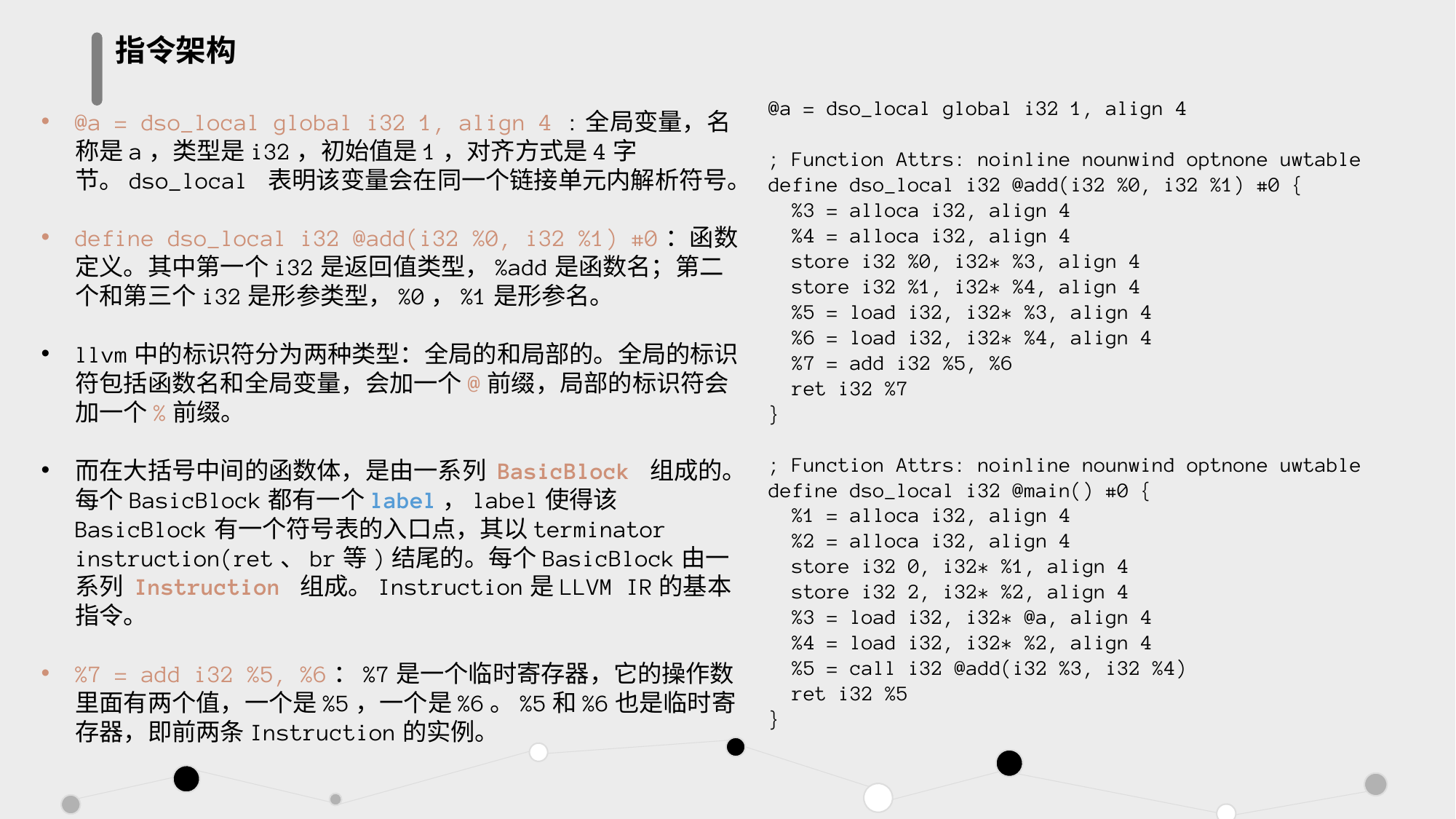

指令架构

@a = dso_local global i32 1, align 4
; Function Attrs: noinline nounwind optnone uwtable
define dso_local i32 @add(i32 %0, i32 %1) #0 {
  %3 = alloca i32, align 4
  %4 = alloca i32, align 4
  store i32 %0, i32* %3, align 4
  store i32 %1, i32* %4, align 4
  %5 = load i32, i32* %3, align 4
  %6 = load i32, i32* %4, align 4
  %7 = add i32 %5, %6
  ret i32 %7
}
; Function Attrs: noinline nounwind optnone uwtable
define dso_local i32 @main() #0 {
  %1 = alloca i32, align 4
  %2 = alloca i32, align 4
  store i32 0, i32* %1, align 4
  store i32 2, i32* %2, align 4
  %3 = load i32, i32* @a, align 4
  %4 = load i32, i32* %2, align 4
  %5 = call i32 @add(i32 %3, i32 %4)
  ret i32 %5
}
@a = dso_local global i32 1, align 4 :全局变量，名称是a，类型是i32，初始值是1，对齐方式是4字节。dso_local 表明该变量会在同一个链接单元内解析符号。

define dso_local i32 @add(i32 %0, i32 %1) #0：函数定义。其中第一个i32是返回值类型，%add是函数名；第二个和第三个i32是形参类型，%0，%1是形参名。

llvm中的标识符分为两种类型：全局的和局部的。全局的标识符包括函数名和全局变量，会加一个@前缀，局部的标识符会加一个%前缀。

而在大括号中间的函数体，是由一系列 BasicBlock 组成的。每个BasicBlock都有一个label，label使得该BasicBlock有一个符号表的入口点，其以terminator instruction(ret、br等)结尾的。每个BasicBlock由一系列 Instruction 组成。Instruction是LLVM IR的基本指令。

%7 = add i32 %5, %6：%7是一个临时寄存器，它的操作数里面有两个值，一个是%5，一个是%6。%5和%6也是临时寄存器，即前两条Instruction的实例。